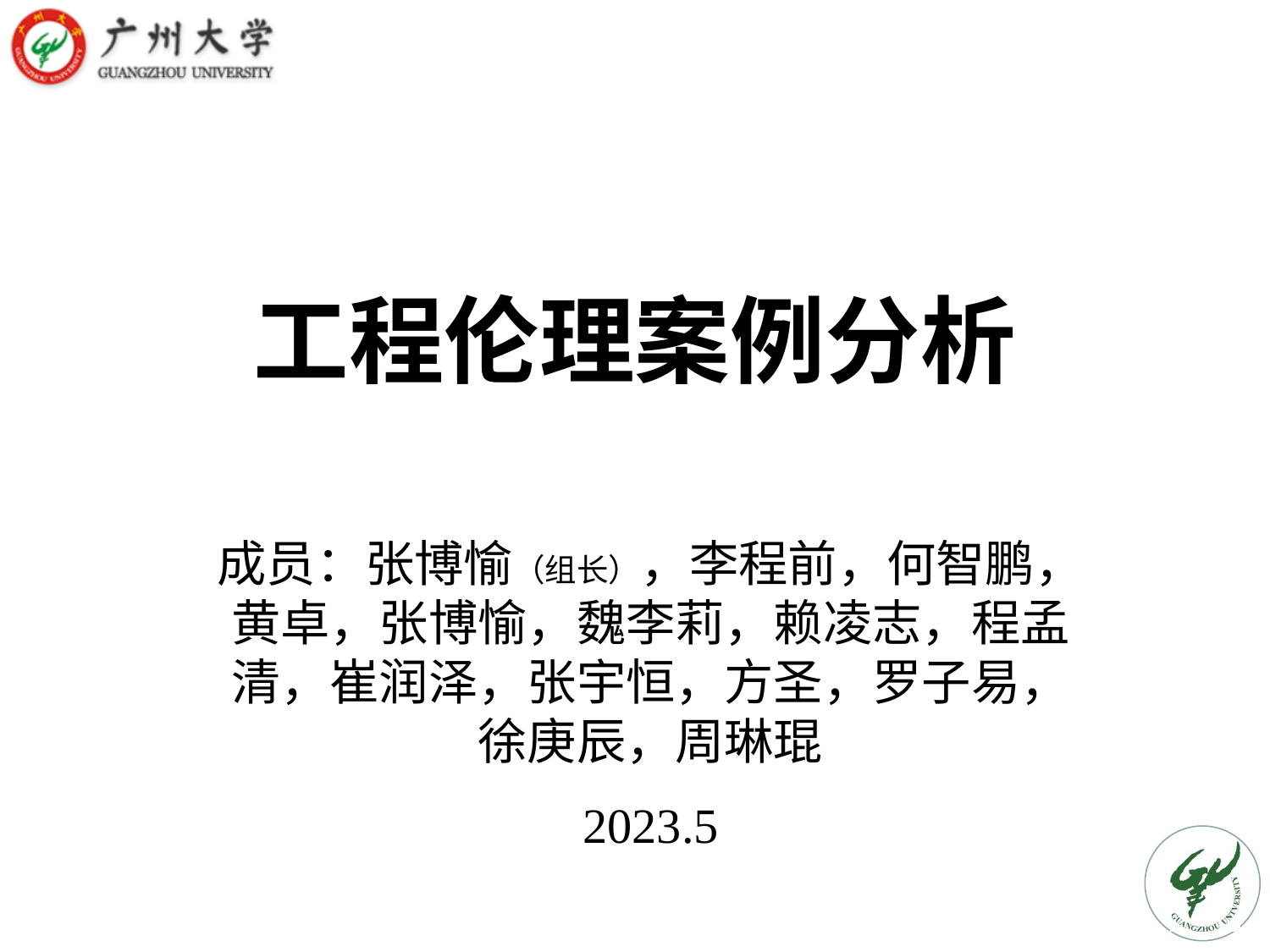

# 工程伦理案例分析
成员：张博愉（组长），李程前，何智鹏，黄卓，张博愉，魏李莉，赖凌志，程孟清，崔润泽，张宇恒，方圣，罗子易，徐庚辰，周琳琨
2023.5